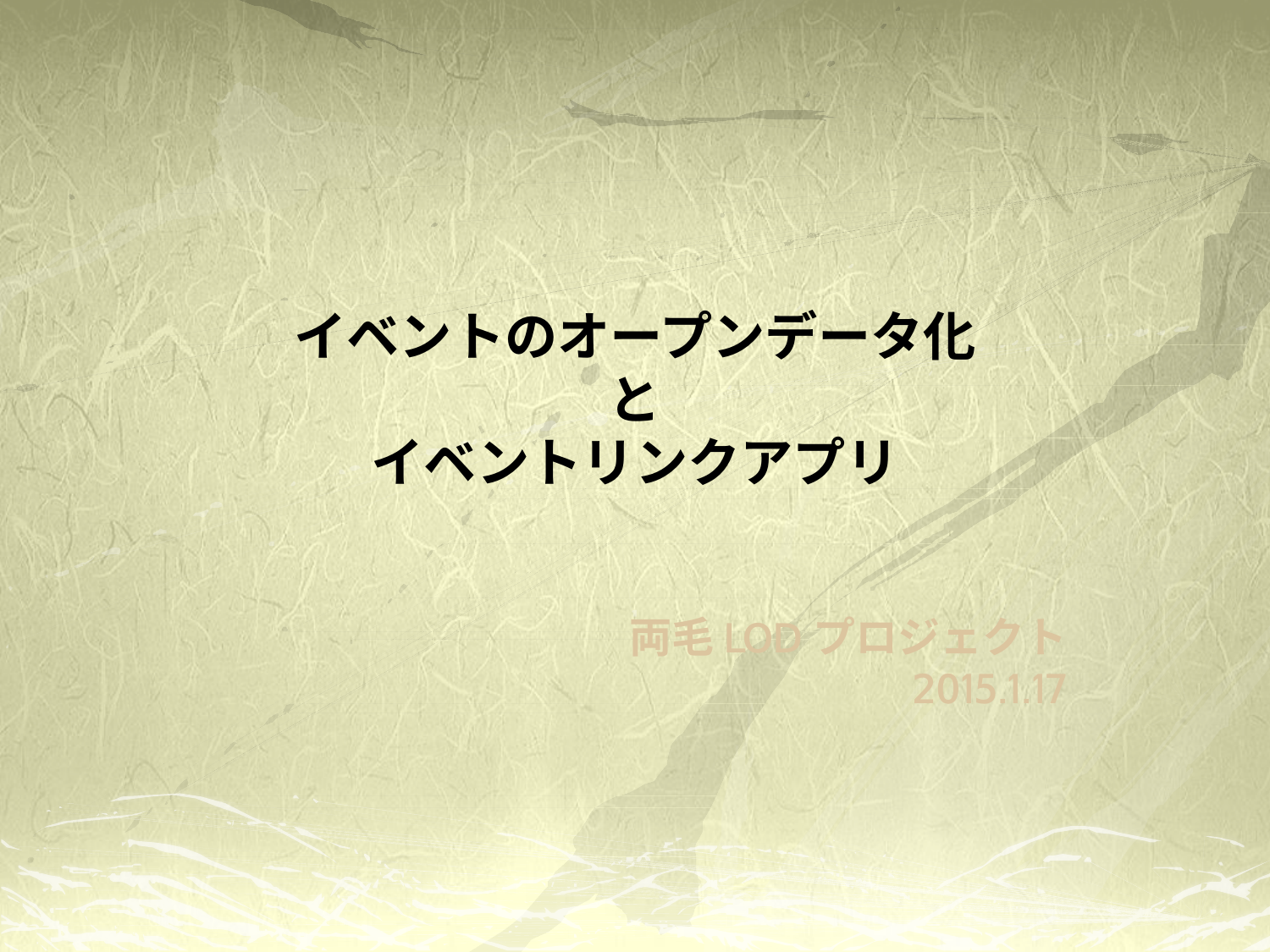

# イベントのオープンデータ化 と イベントリンクアプリ
両毛LODプロジェクト
2015.1.17